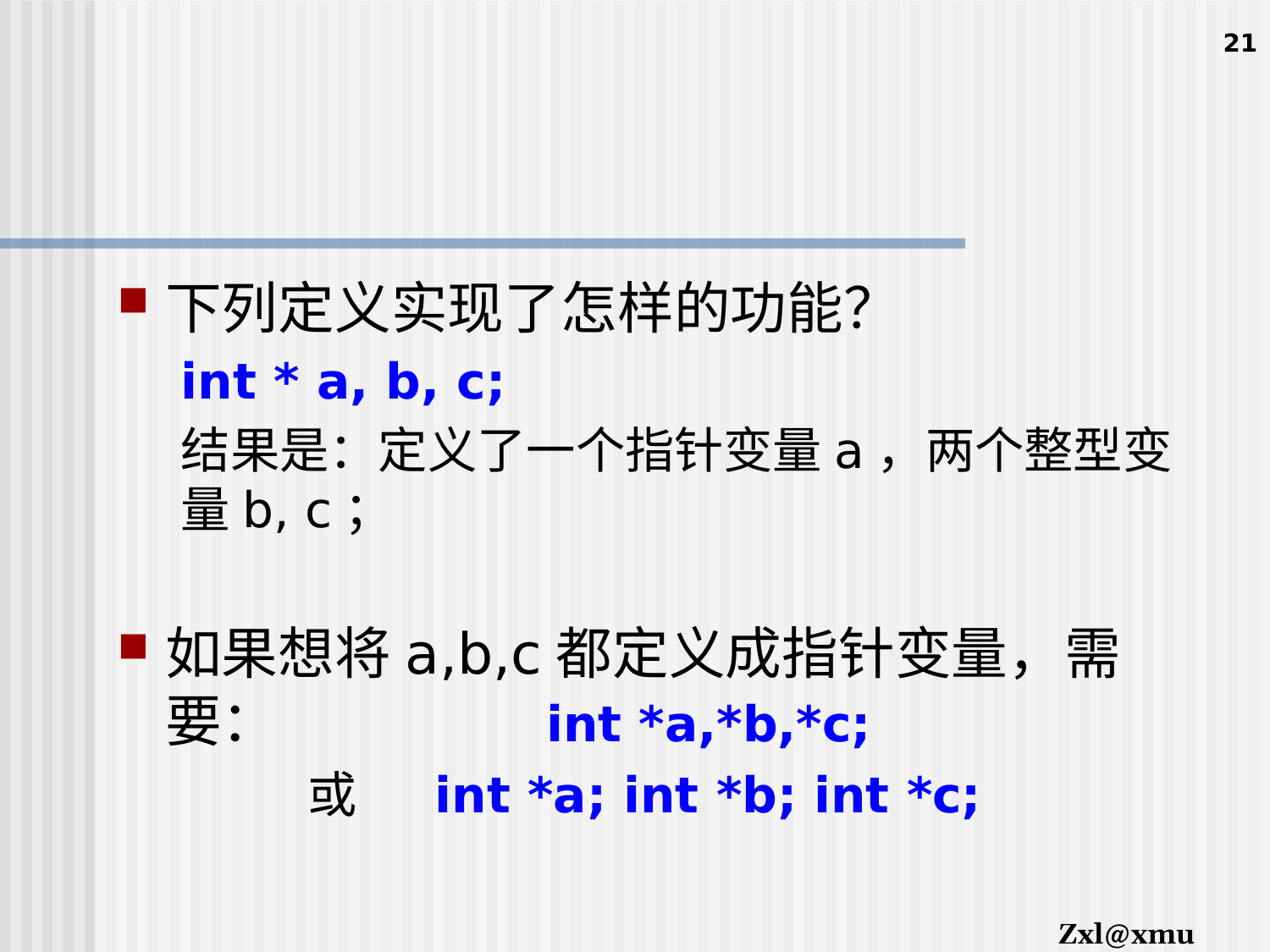

21
#
下列定义实现了怎样的功能？
int * a, b, c;
结果是：定义了一个指针变量a，两个整型变量b, c；

如果想将a,b,c都定义成指针变量，需要：			int *a,*b,*c;
	或	int *a; int *b; int *c;